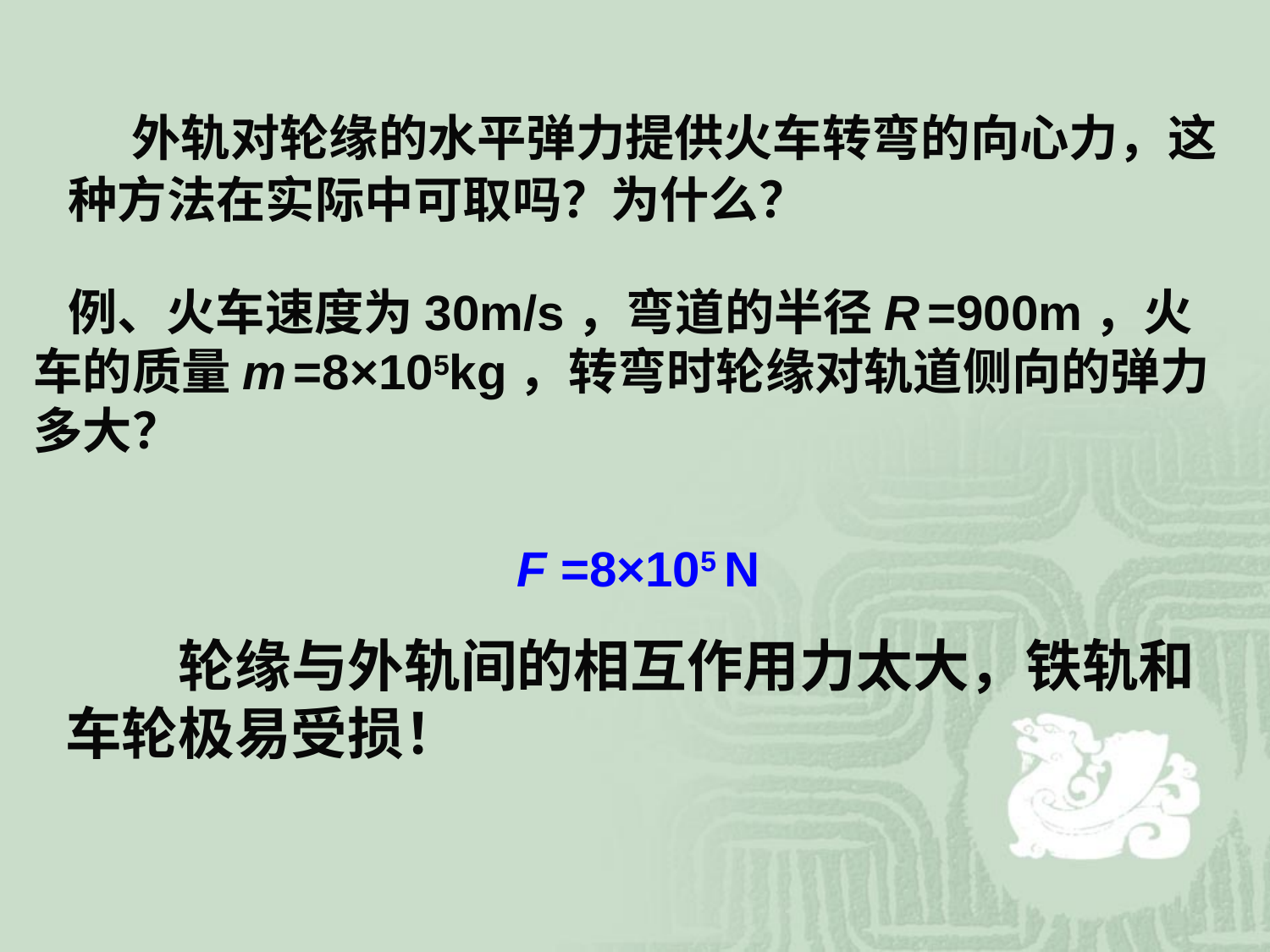

外轨对轮缘的水平弹力提供火车转弯的向心力，这种方法在实际中可取吗？为什么？
  例、火车速度为30m/s，弯道的半径R =900m，火车的质量m =8×105kg，转弯时轮缘对轨道侧向的弹力多大？
F =8×105 N
　　轮缘与外轨间的相互作用力太大，铁轨和车轮极易受损！